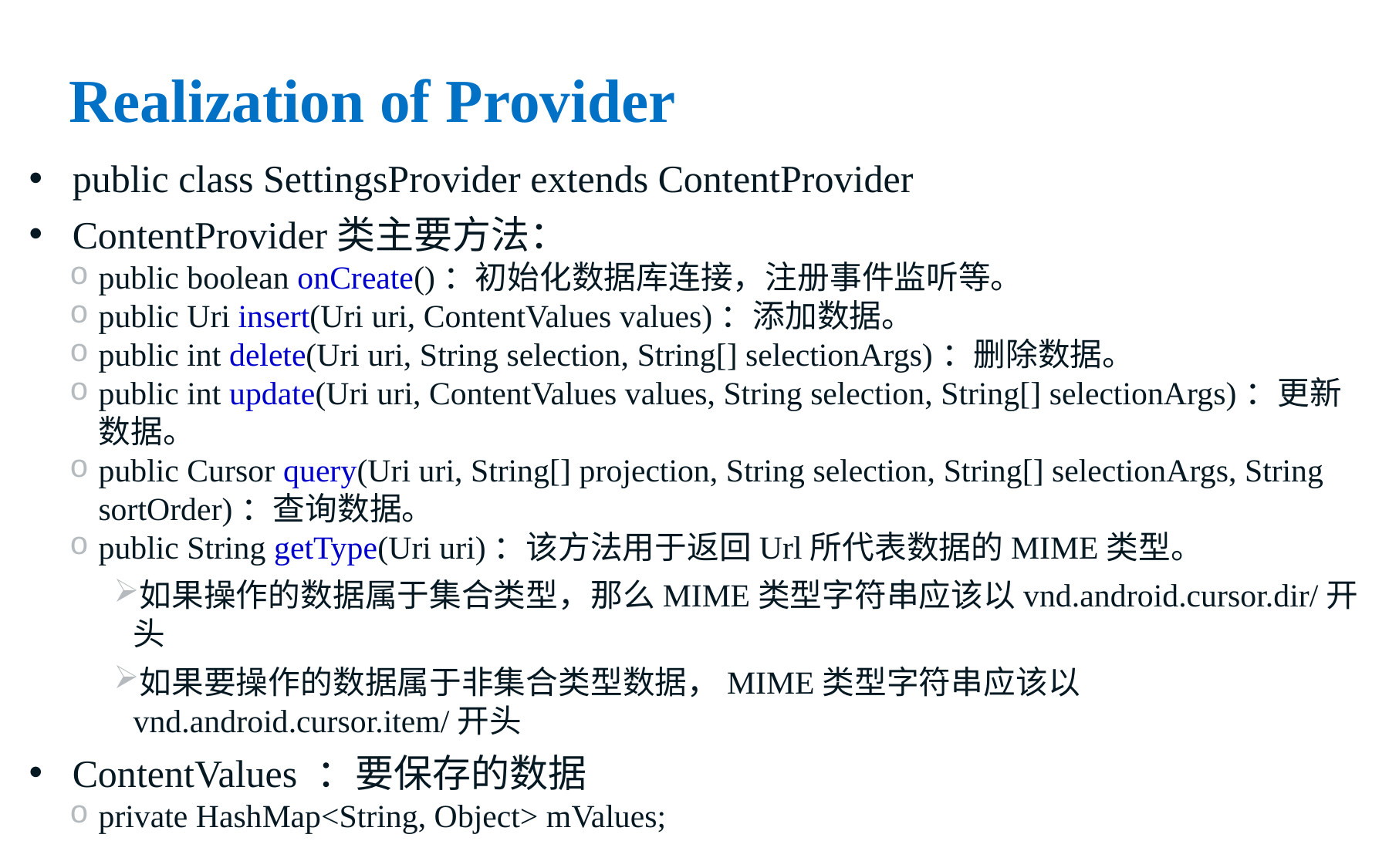

# Realization of Provider
public class SettingsProvider extends ContentProvider
ContentProvider类主要方法：
public boolean onCreate()：初始化数据库连接，注册事件监听等。
public Uri insert(Uri uri, ContentValues values)：添加数据。
public int delete(Uri uri, String selection, String[] selectionArgs)：删除数据。
public int update(Uri uri, ContentValues values, String selection, String[] selectionArgs)：更新数据。
public Cursor query(Uri uri, String[] projection, String selection, String[] selectionArgs, String sortOrder)：查询数据。
public String getType(Uri uri)：该方法用于返回Url所代表数据的MIME类型。
如果操作的数据属于集合类型，那么MIME类型字符串应该以vnd.android.cursor.dir/开头
如果要操作的数据属于非集合类型数据，MIME类型字符串应该以vnd.android.cursor.item/开头
ContentValues ：要保存的数据
private HashMap<String, Object> mValues;